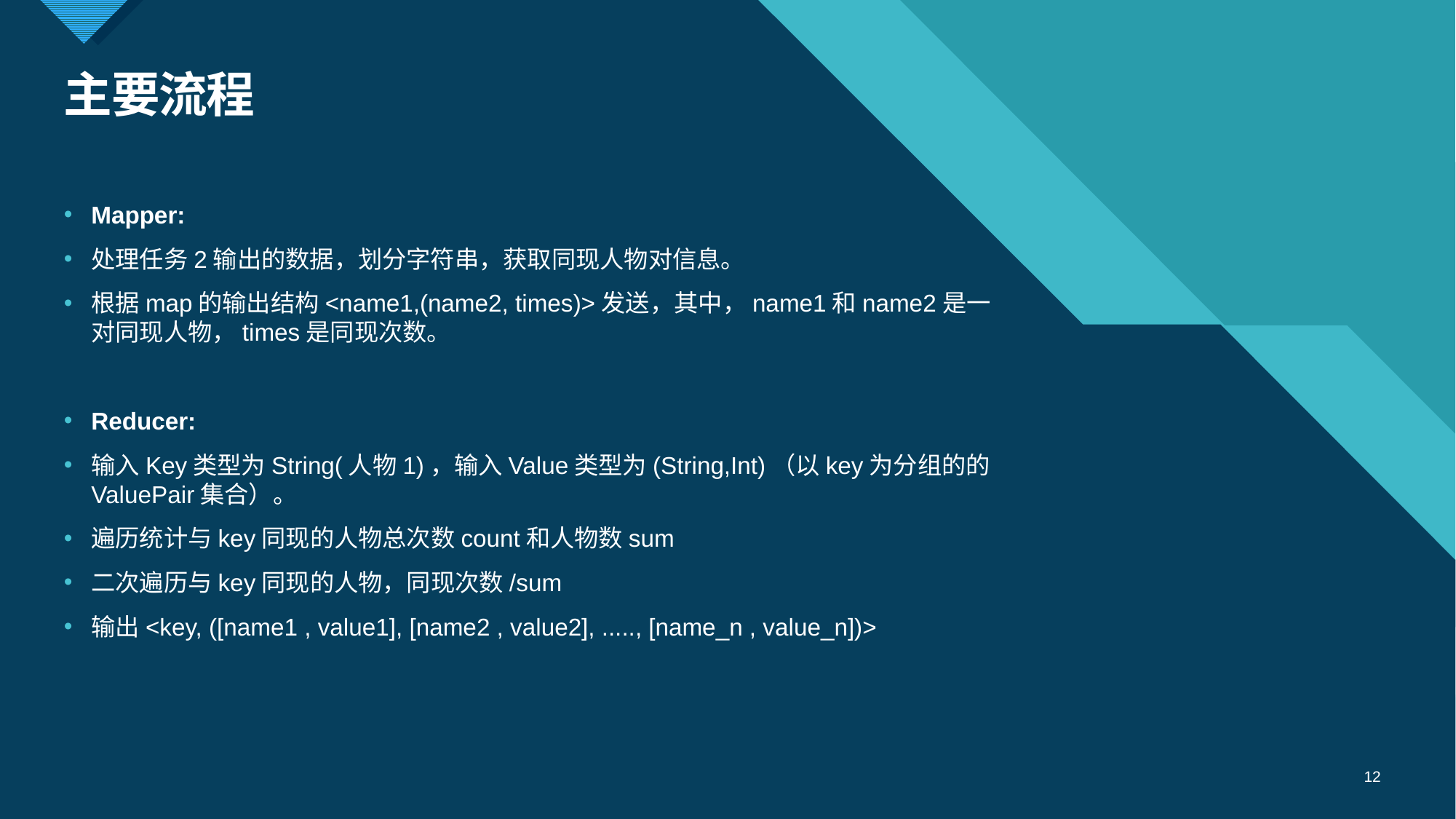

# 主要流程
Mapper:
处理任务2输出的数据，划分字符串，获取同现人物对信息。
根据map的输出结构<name1,(name2, times)>发送，其中，name1和name2是一对同现人物，times是同现次数。

Reducer:
输入Key类型为String(人物1)，输入Value类型为(String,Int)（以key为分组的的ValuePair集合）。
遍历统计与key同现的人物总次数count和人物数sum
二次遍历与key同现的人物，同现次数/sum
输出<key, ([name1 , value1], [name2 , value2], ....., [name_n , value_n])>
12